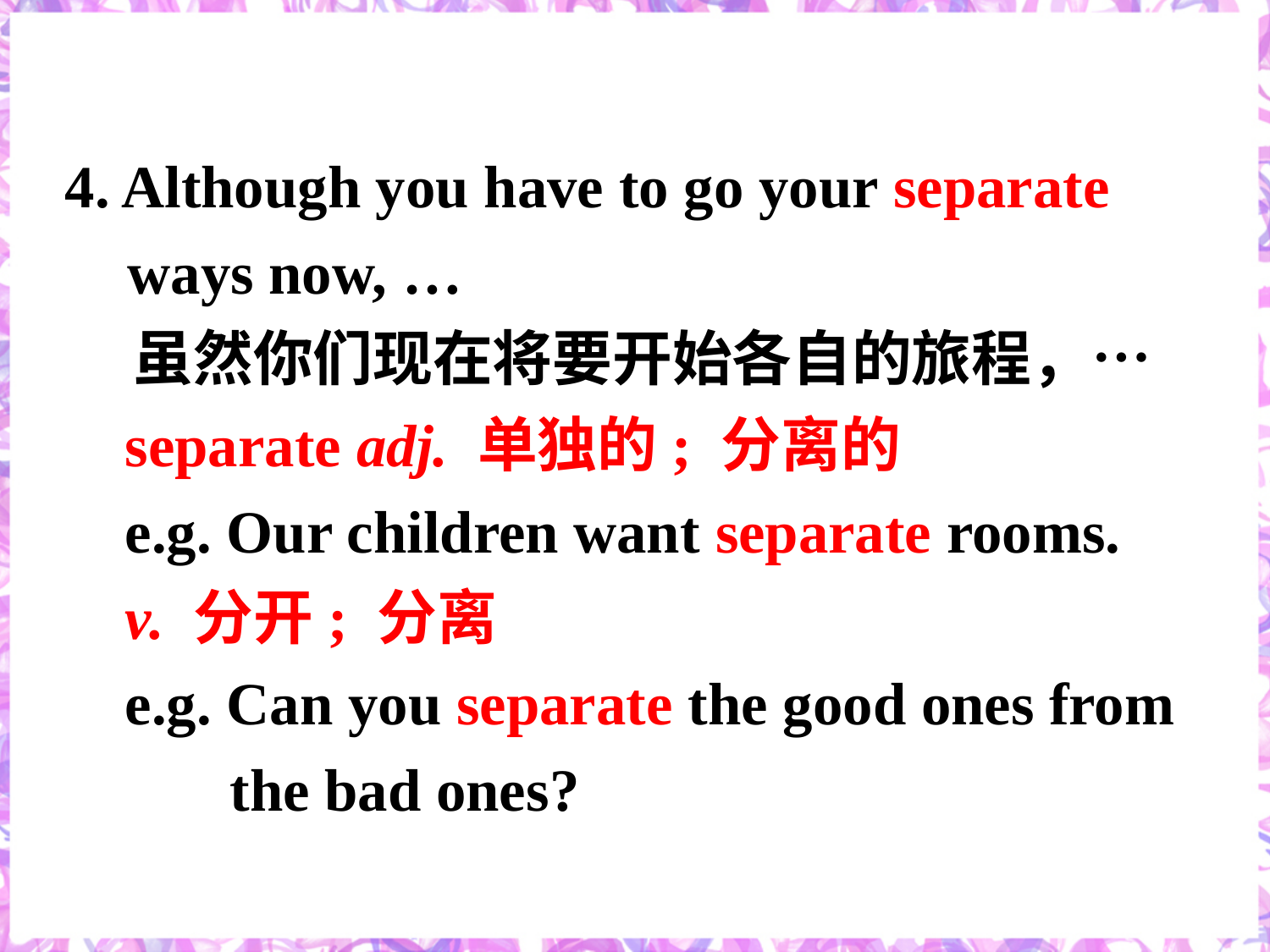

4. Although you have to go your separate ways now, …
    虽然你们现在将要开始各自的旅程，…
    separate adj. 单独的; 分离的
    e.g. Our children want separate rooms.
    v. 分开; 分离
    e.g. Can you separate the good ones from
           the bad ones?